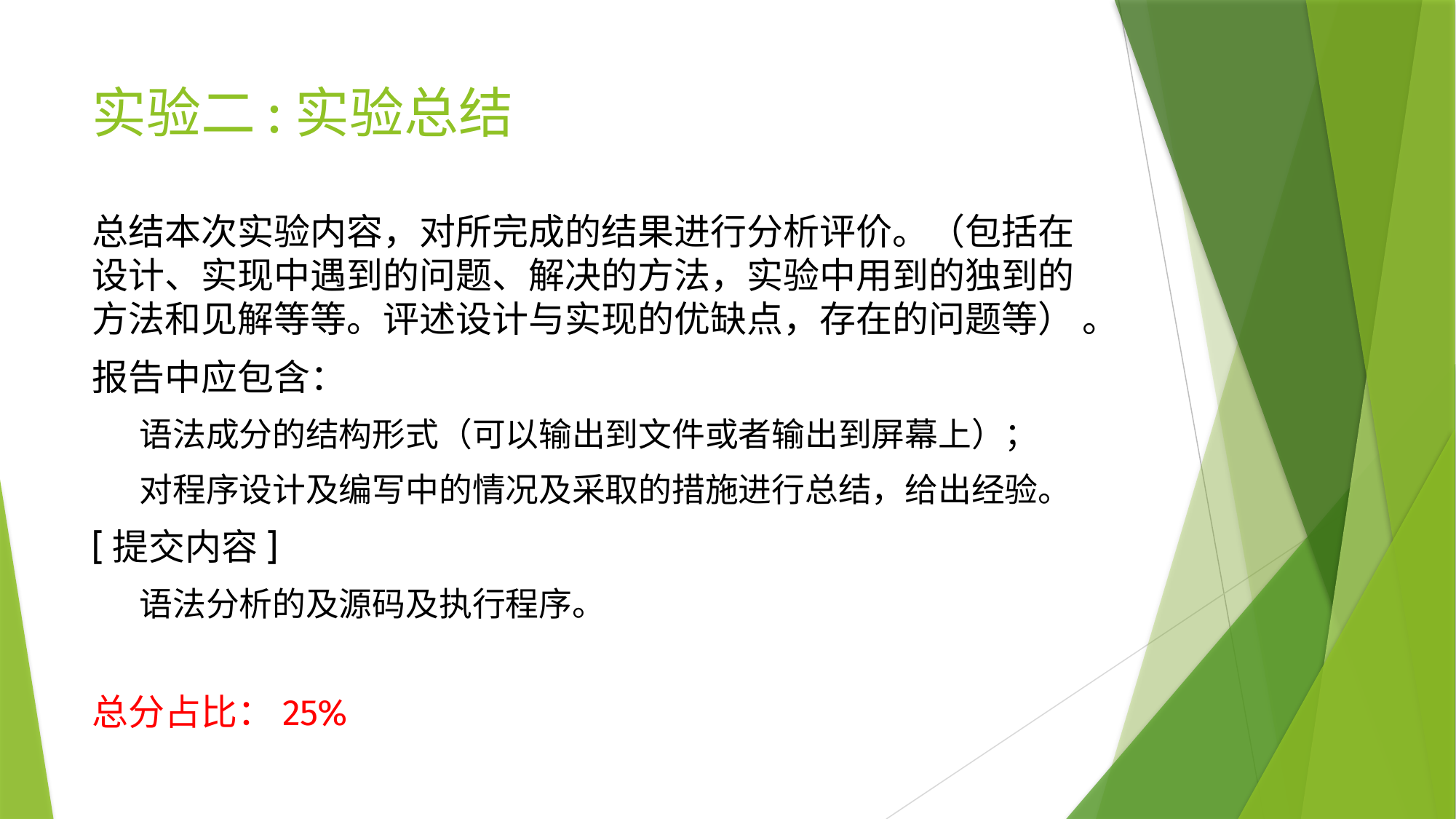

# 实验二:实验总结
总结本次实验内容，对所完成的结果进行分析评价。（包括在设计、实现中遇到的问题、解决的方法，实验中用到的独到的方法和见解等等。评述设计与实现的优缺点，存在的问题等） 。
报告中应包含：
语法成分的结构形式（可以输出到文件或者输出到屏幕上）；
对程序设计及编写中的情况及采取的措施进行总结，给出经验。
[提交内容]
语法分析的及源码及执行程序。

总分占比：25%